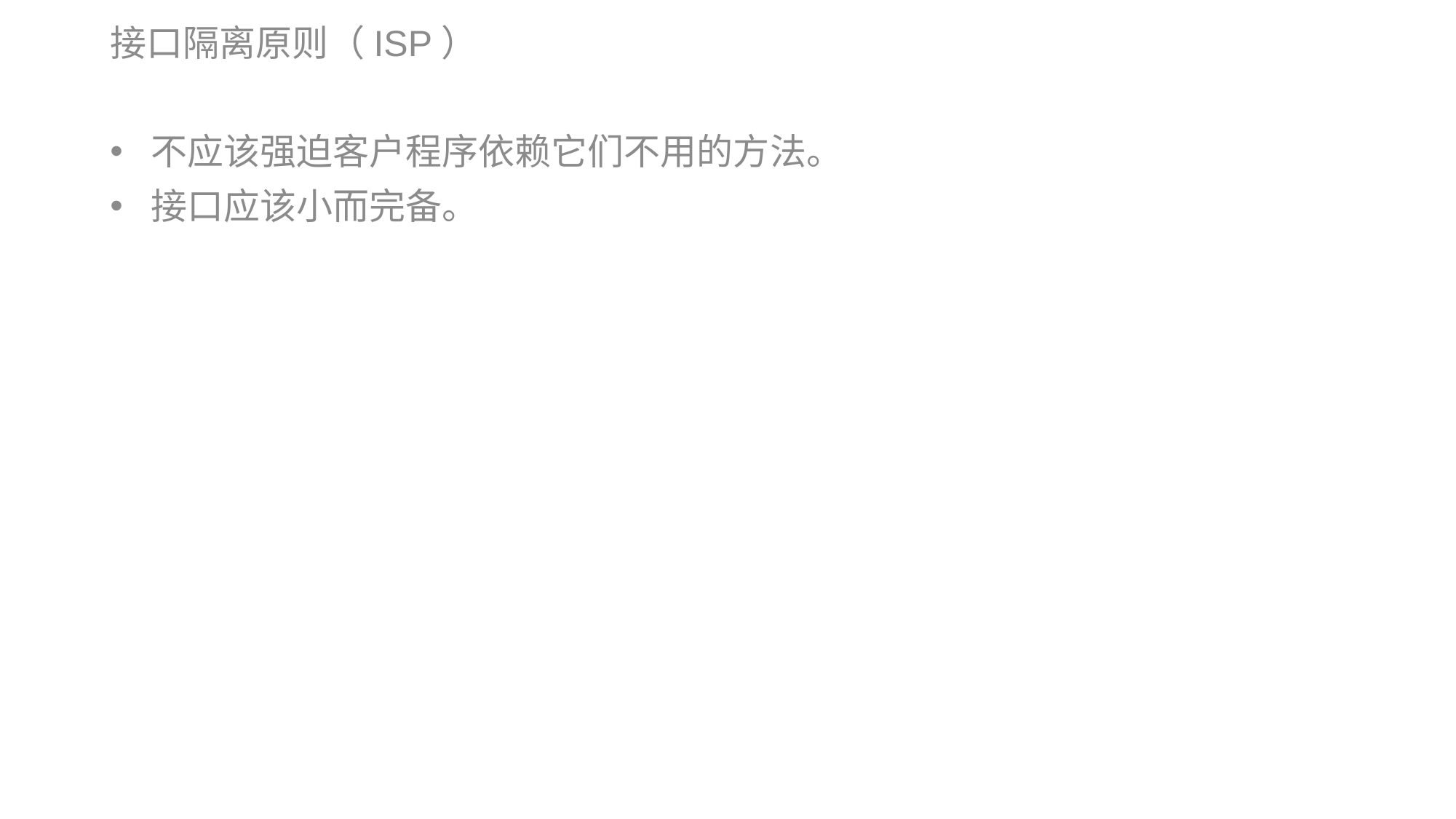

接口隔离原则（ISP）

不应该强迫客户程序依赖它们不用的方法。
接口应该小而完备。